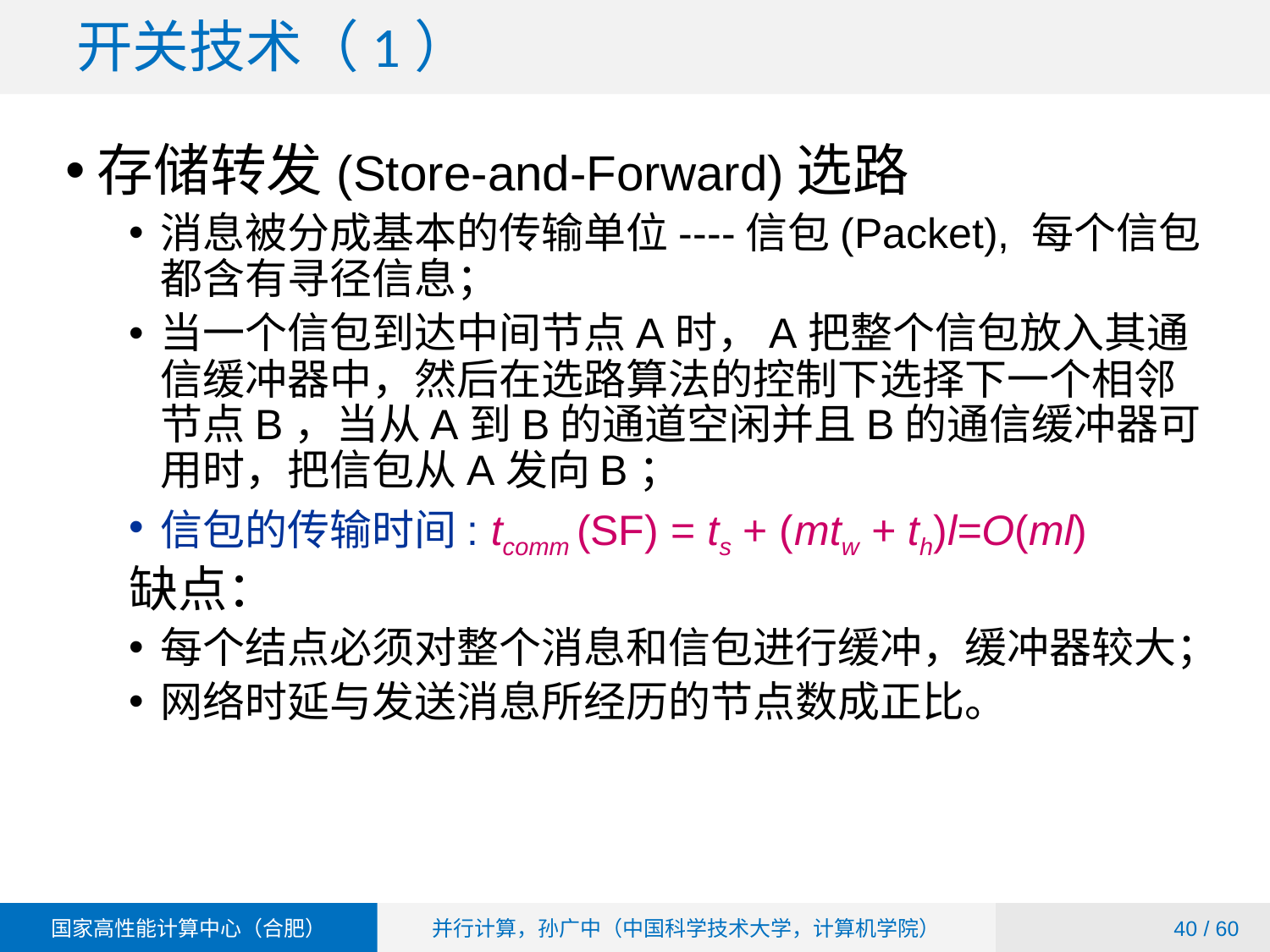

# 开关技术（1）
存储转发(Store-and-Forward)选路
消息被分成基本的传输单位----信包(Packet), 每个信包都含有寻径信息；
当一个信包到达中间节点A时，A把整个信包放入其通信缓冲器中，然后在选路算法的控制下选择下一个相邻节点B，当从A到B的通道空闲并且B的通信缓冲器可用时，把信包从A发向B；
信包的传输时间: tcomm (SF) = ts + (mtw + th)l=O(ml)
缺点：
每个结点必须对整个消息和信包进行缓冲，缓冲器较大；
网络时延与发送消息所经历的节点数成正比。

40 / 60